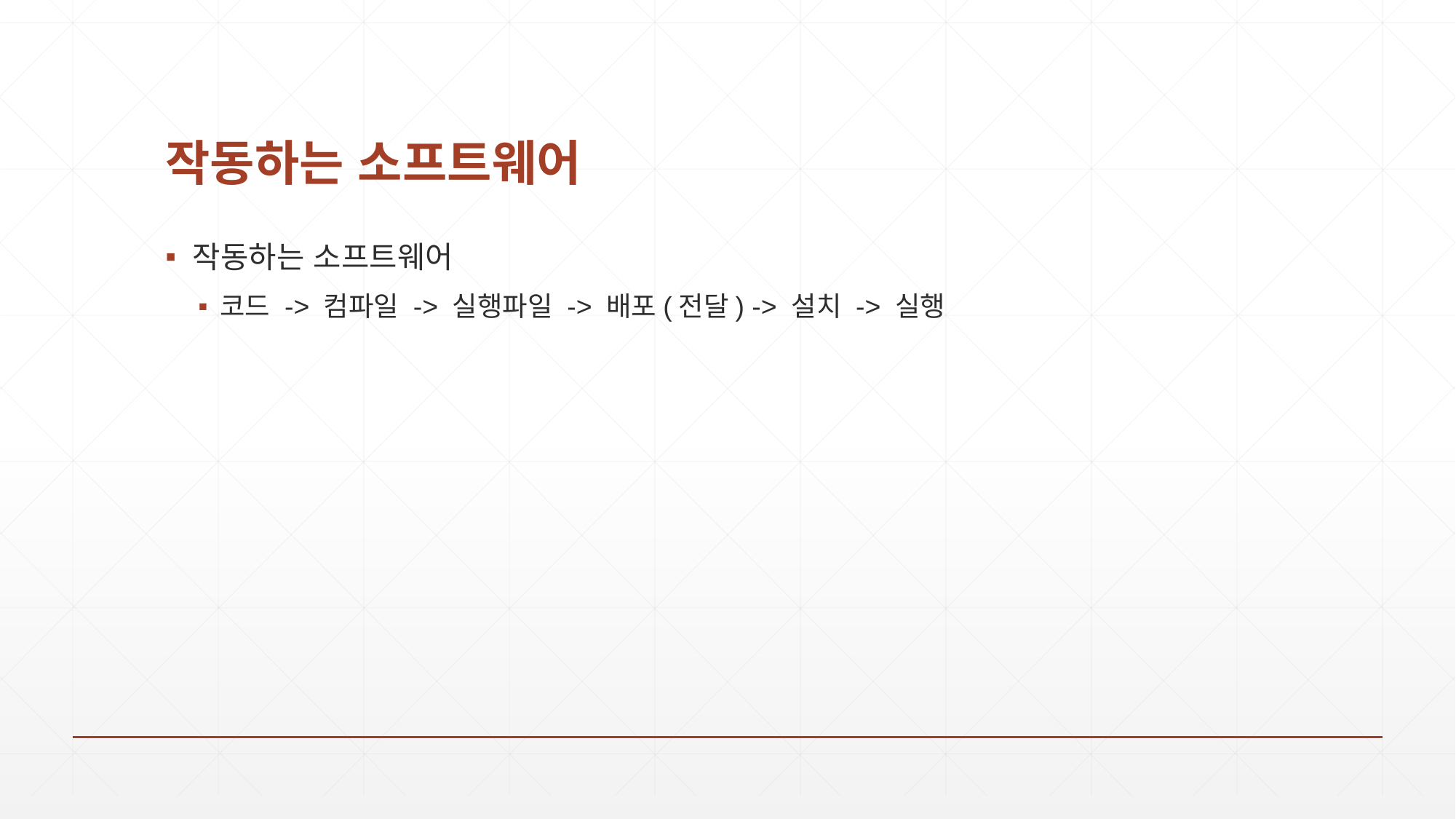

# 작동하는 소프트웨어
작동하는 소프트웨어
코드 -> 컴파일 -> 실행파일 -> 배포(전달) -> 설치 -> 실행